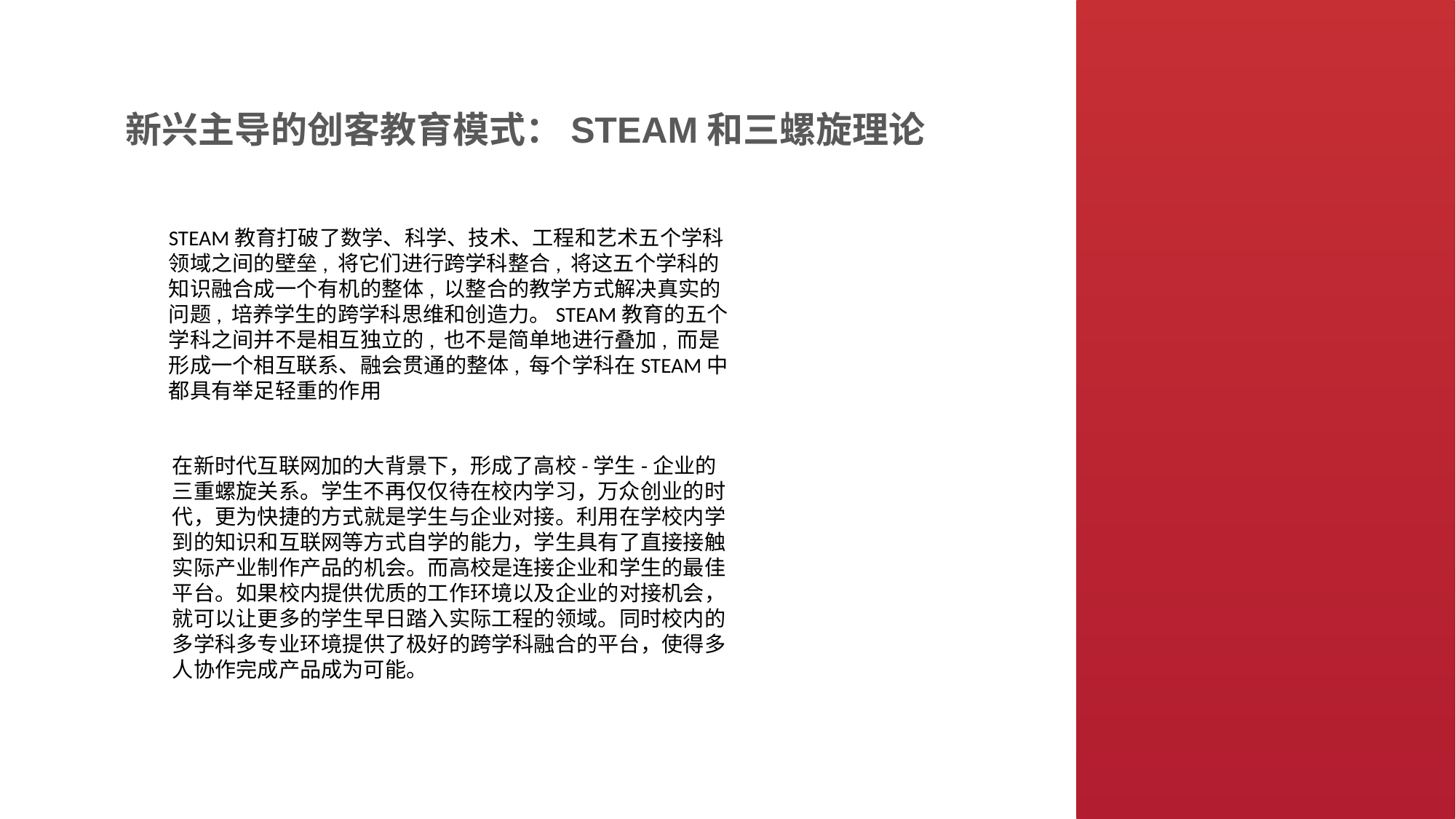

新兴主导的创客教育模式：STEAM和三螺旋理论
STEAM教育打破了数学、科学、技术、工程和艺术五个学科领域之间的壁垒, 将它们进行跨学科整合, 将这五个学科的知识融合成一个有机的整体, 以整合的教学方式解决真实的问题, 培养学生的跨学科思维和创造力。STEAM教育的五个学科之间并不是相互独立的, 也不是简单地进行叠加, 而是形成一个相互联系、融会贯通的整体, 每个学科在STEAM中都具有举足轻重的作用
在新时代互联网加的大背景下，形成了高校-学生-企业的三重螺旋关系。学生不再仅仅待在校内学习，万众创业的时代，更为快捷的方式就是学生与企业对接。利用在学校内学到的知识和互联网等方式自学的能力，学生具有了直接接触实际产业制作产品的机会。而高校是连接企业和学生的最佳平台。如果校内提供优质的工作环境以及企业的对接机会，就可以让更多的学生早日踏入实际工程的领域。同时校内的多学科多专业环境提供了极好的跨学科融合的平台，使得多人协作完成产品成为可能。
5